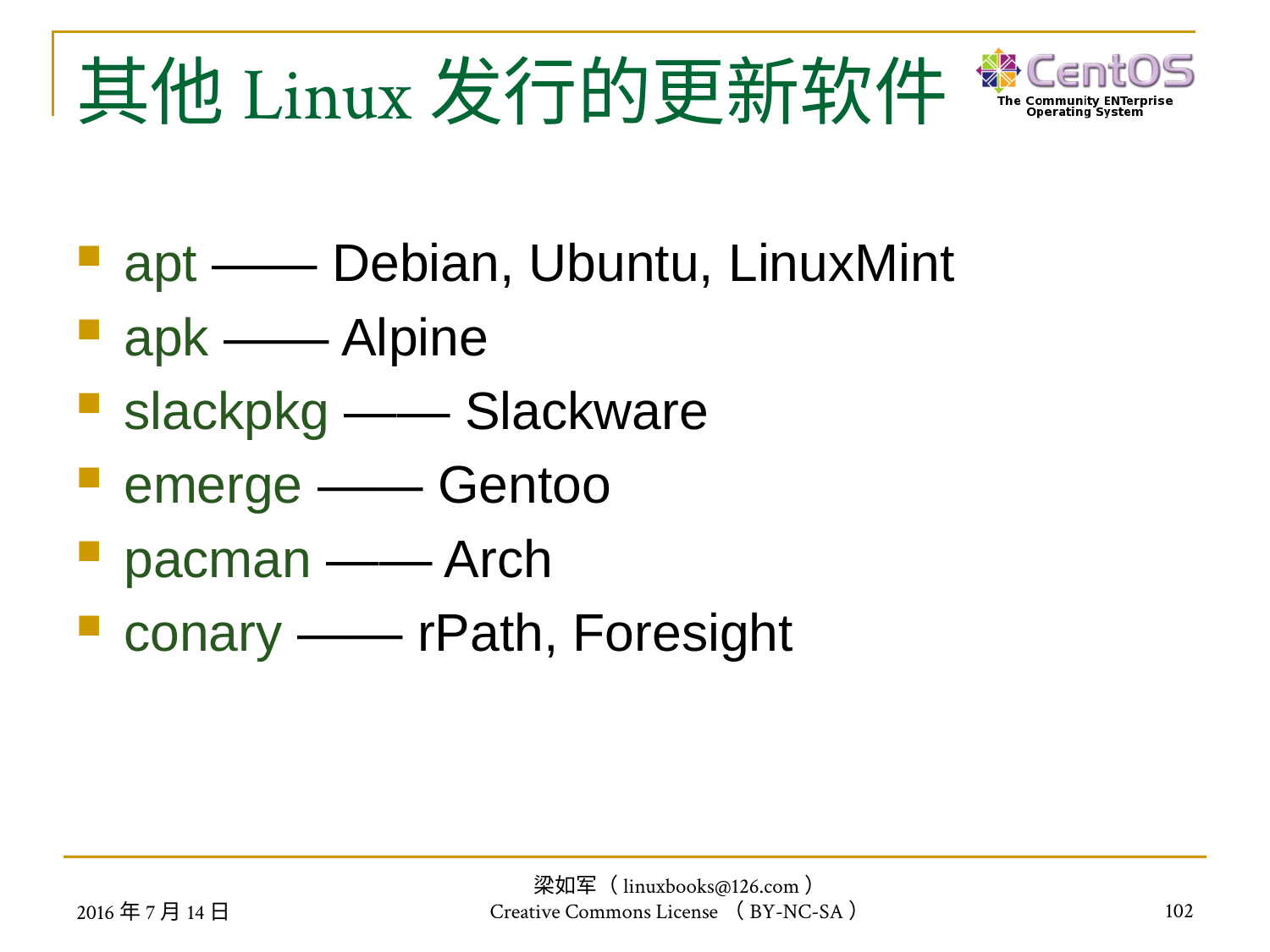

# 其他Linux发行的更新软件
apt —— Debian, Ubuntu, LinuxMint
apk —— Alpine
slackpkg —— Slackware
emerge —— Gentoo
pacman —— Arch
conary —— rPath, Foresight

梁如军（linuxbooks@126.com）
Creative Commons License（BY-NC-SA）
2016年7月14日
102